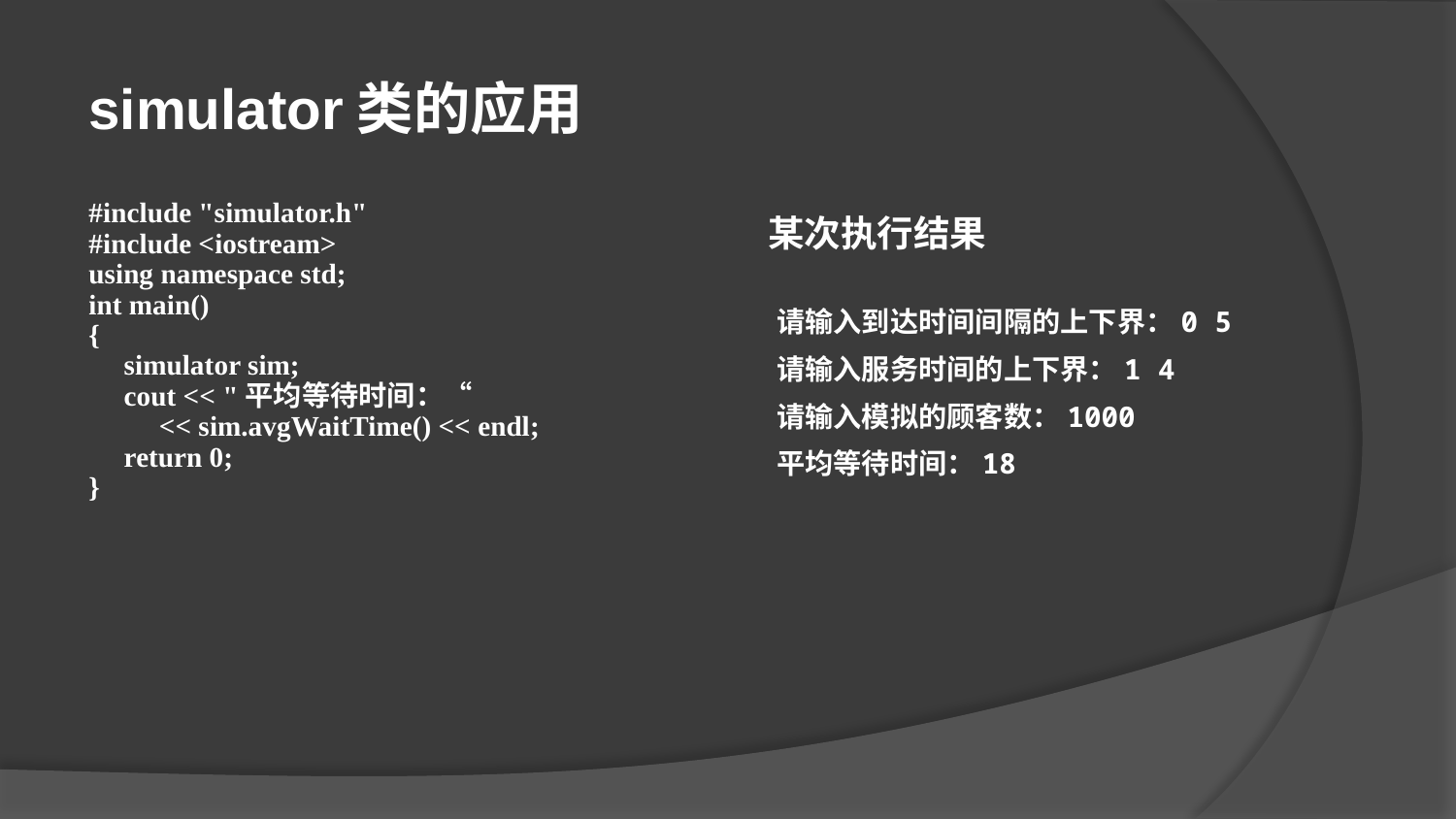

simulator类的应用
#include "simulator.h"
#include <iostream>
using namespace std;
int main()
{
     simulator sim;
     cout << "平均等待时间：“
          << sim.avgWaitTime() << endl;
     return 0;
}
某次执行结果
请输入到达时间间隔的上下界：0 5
请输入服务时间的上下界：1 4
请输入模拟的顾客数：1000
平均等待时间：18